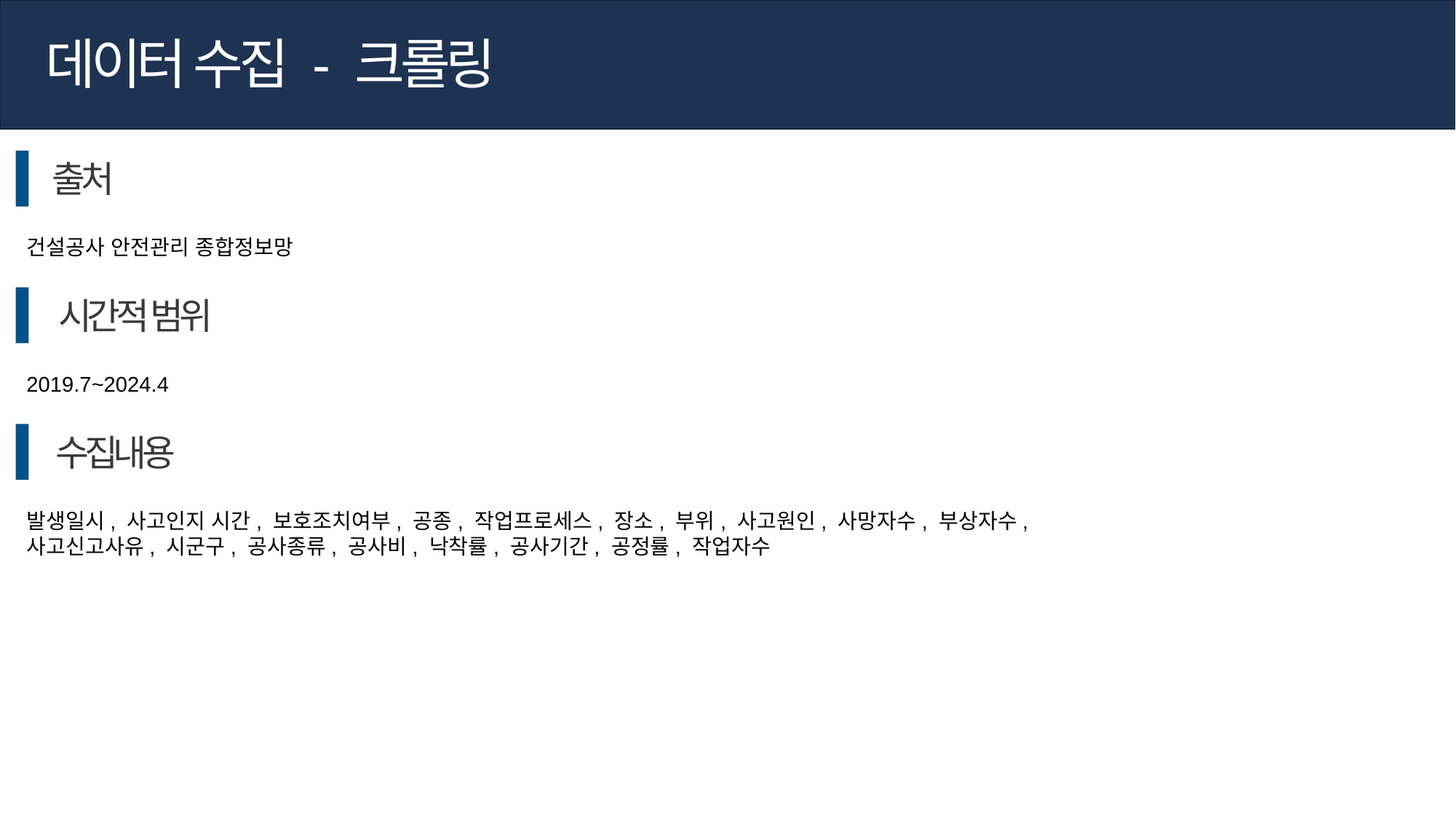

데이터 수집 - 크롤링

출처
건설공사 안전관리 종합정보망

시간적 범위
2019.7~2024.4

수집내용
발생일시, 사고인지 시간, 보호조치여부, 공종, 작업프로세스, 장소, 부위, 사고원인, 사망자수, 부상자수, 사고신고사유, 시군구, 공사종류, 공사비, 낙착률, 공사기간, 공정률, 작업자수